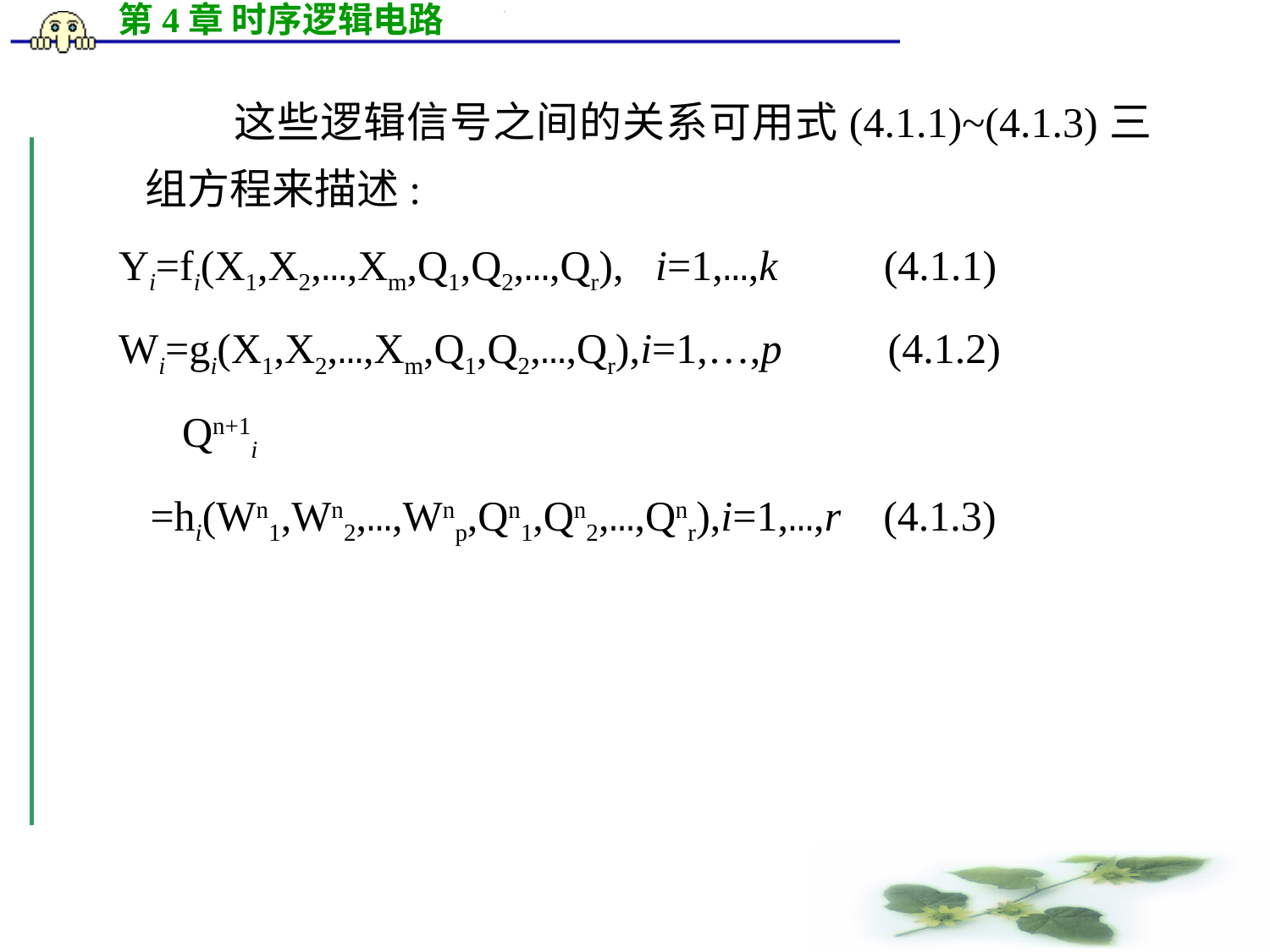

这些逻辑信号之间的关系可用式(4.1.1)~(4.1.3)三组方程来描述:
  Yi=fi(X1,X2,…,Xm,Q1,Q2,…,Qr),   i=1,…,k          (4.1.1)
  Wi=gi(X1,X2,…,Xm,Q1,Q2,…,Qr),i=1,…,p          (4.1.2)
        Qn+1i
     =hi(Wn1,Wn2,…,Wnp,Qn1,Qn2,…,Qnr),i=1,…,r    (4.1.3)